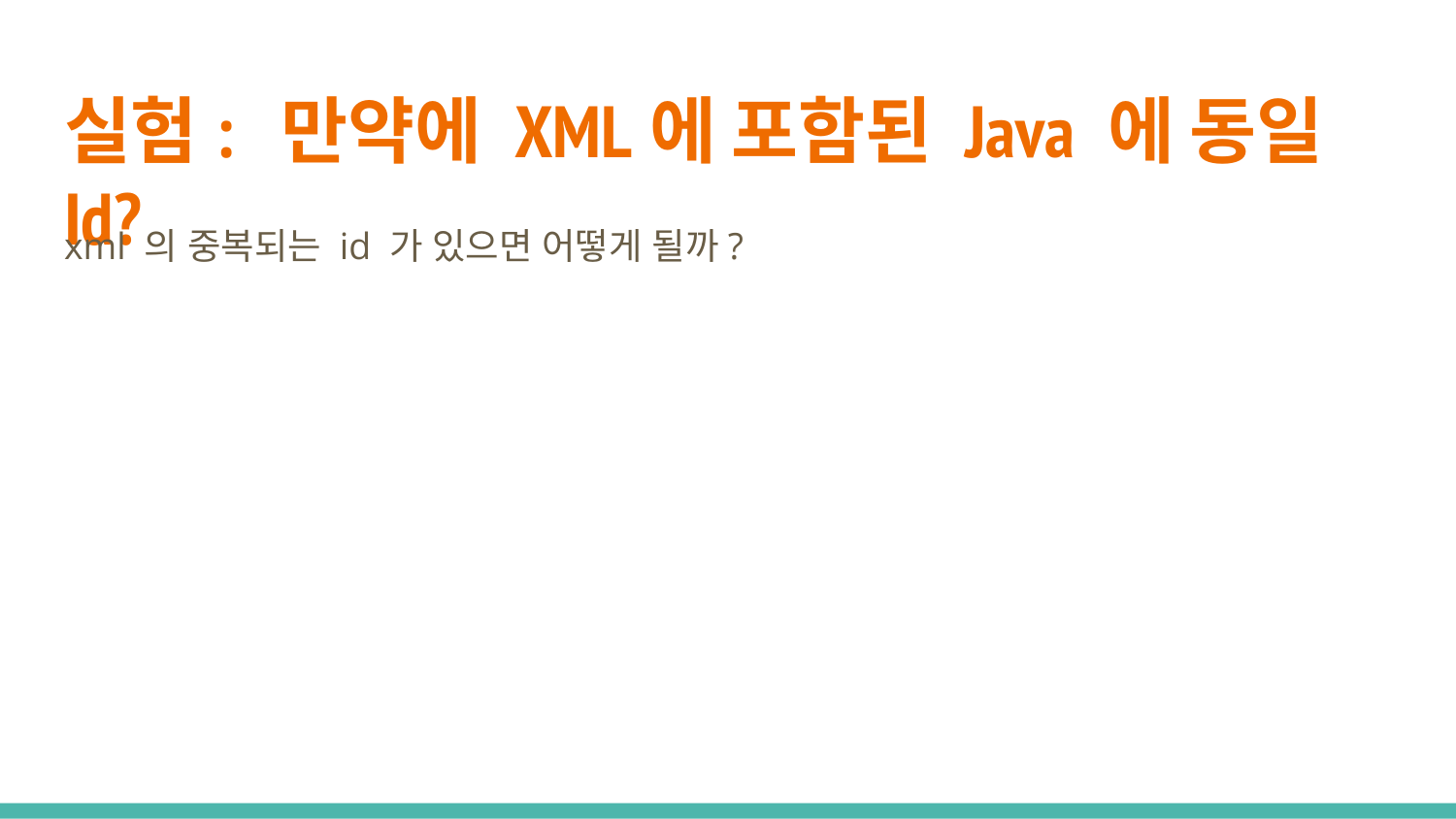

# 실험:  만약에 XML에 포함된 Java 에 동일 Id?
xml 의 중복되는 id 가 있으면 어떻게 될까?